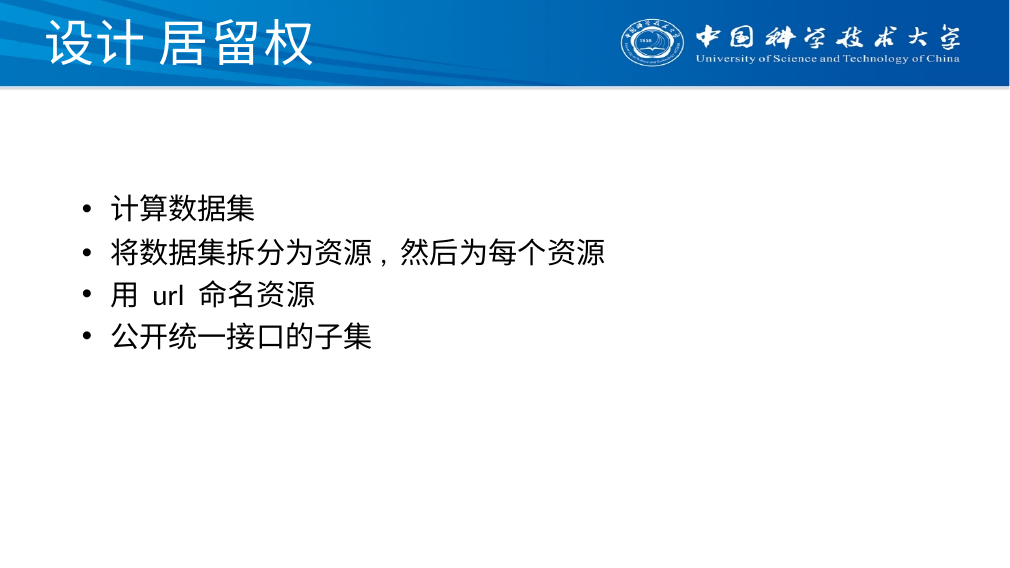

# 设计 居留权
计算数据集
将数据集拆分为资源, 然后为每个资源
用 url 命名资源
公开统一接口的子集